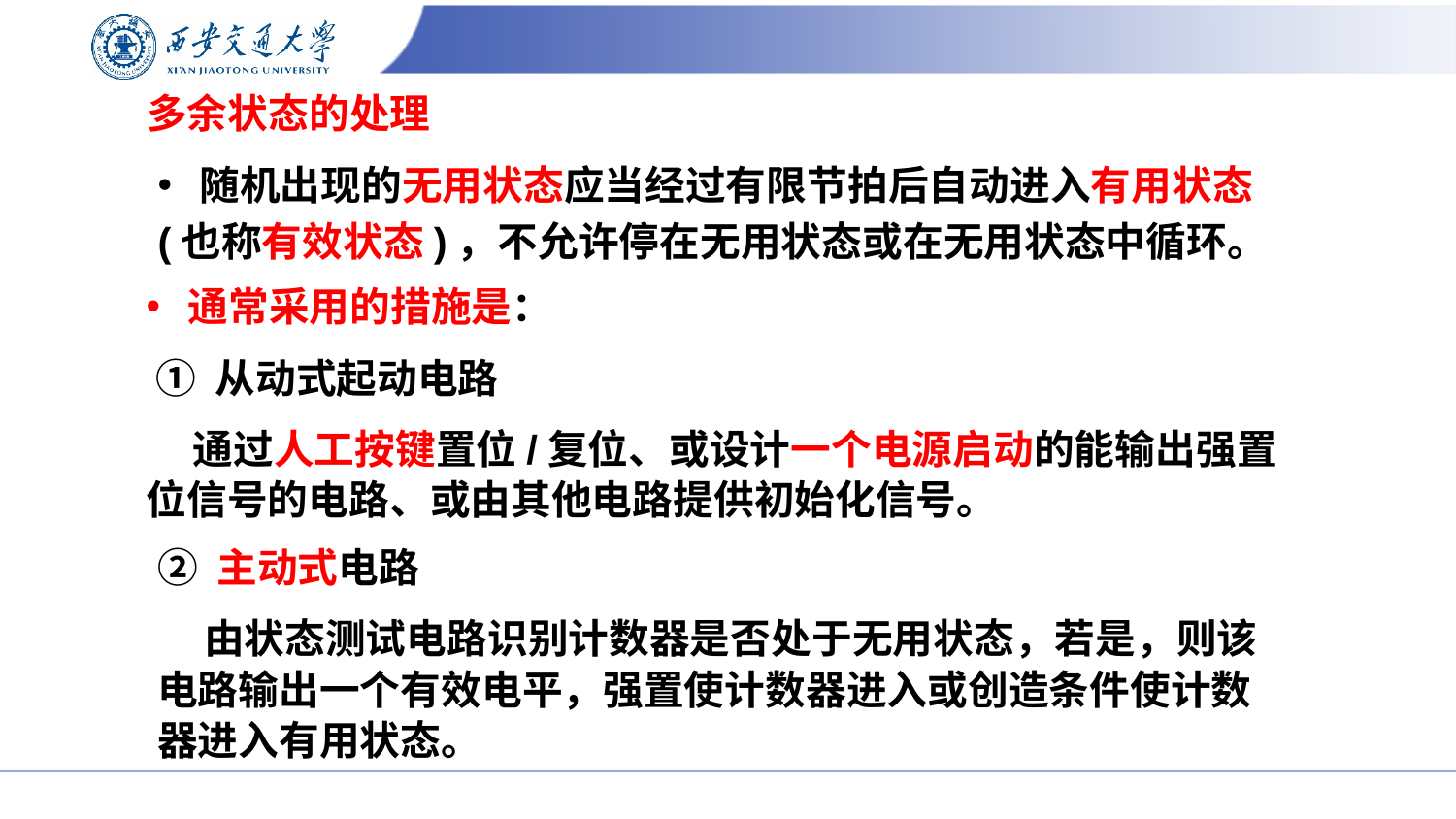

# 多余状态的处理
  随机出现的无用状态应当经过有限节拍后自动进入有用状态(也称有效状态)，不允许停在无用状态或在无用状态中循环。
  通常采用的措施是：
 ① 从动式起动电路
    通过人工按键置位/复位、或设计一个电源启动的能输出强置位信号的电路、或由其他电路提供初始化信号。
② 主动式电路
    由状态测试电路识别计数器是否处于无用状态，若是，则该电路输出一个有效电平，强置使计数器进入或创造条件使计数器进入有用状态。